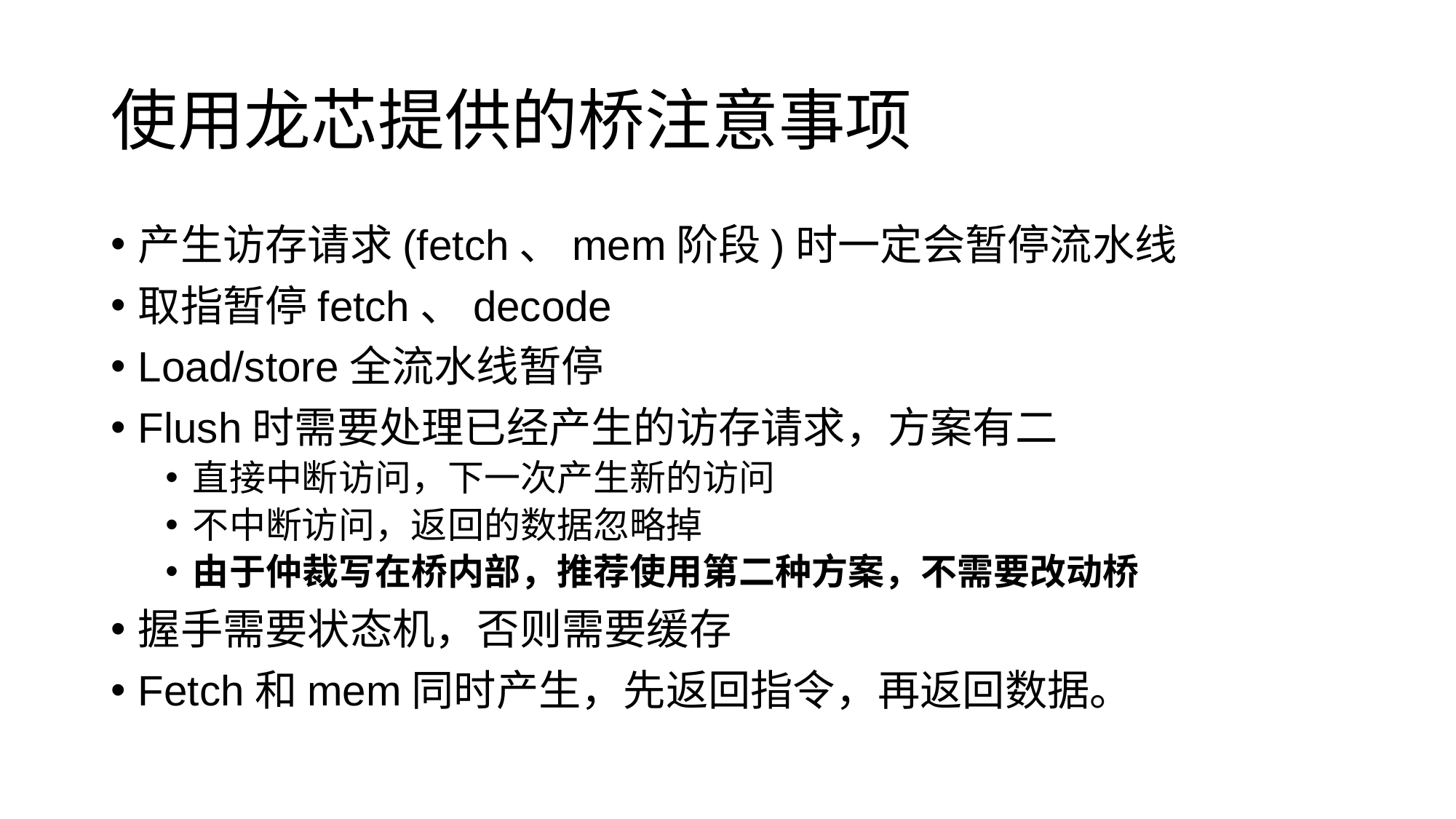

# 使用龙芯提供的桥注意事项
产生访存请求(fetch、mem阶段)时一定会暂停流水线
取指暂停fetch、decode
Load/store全流水线暂停
Flush时需要处理已经产生的访存请求，方案有二
直接中断访问，下一次产生新的访问
不中断访问，返回的数据忽略掉
由于仲裁写在桥内部，推荐使用第二种方案，不需要改动桥
握手需要状态机，否则需要缓存
Fetch和mem同时产生，先返回指令，再返回数据。